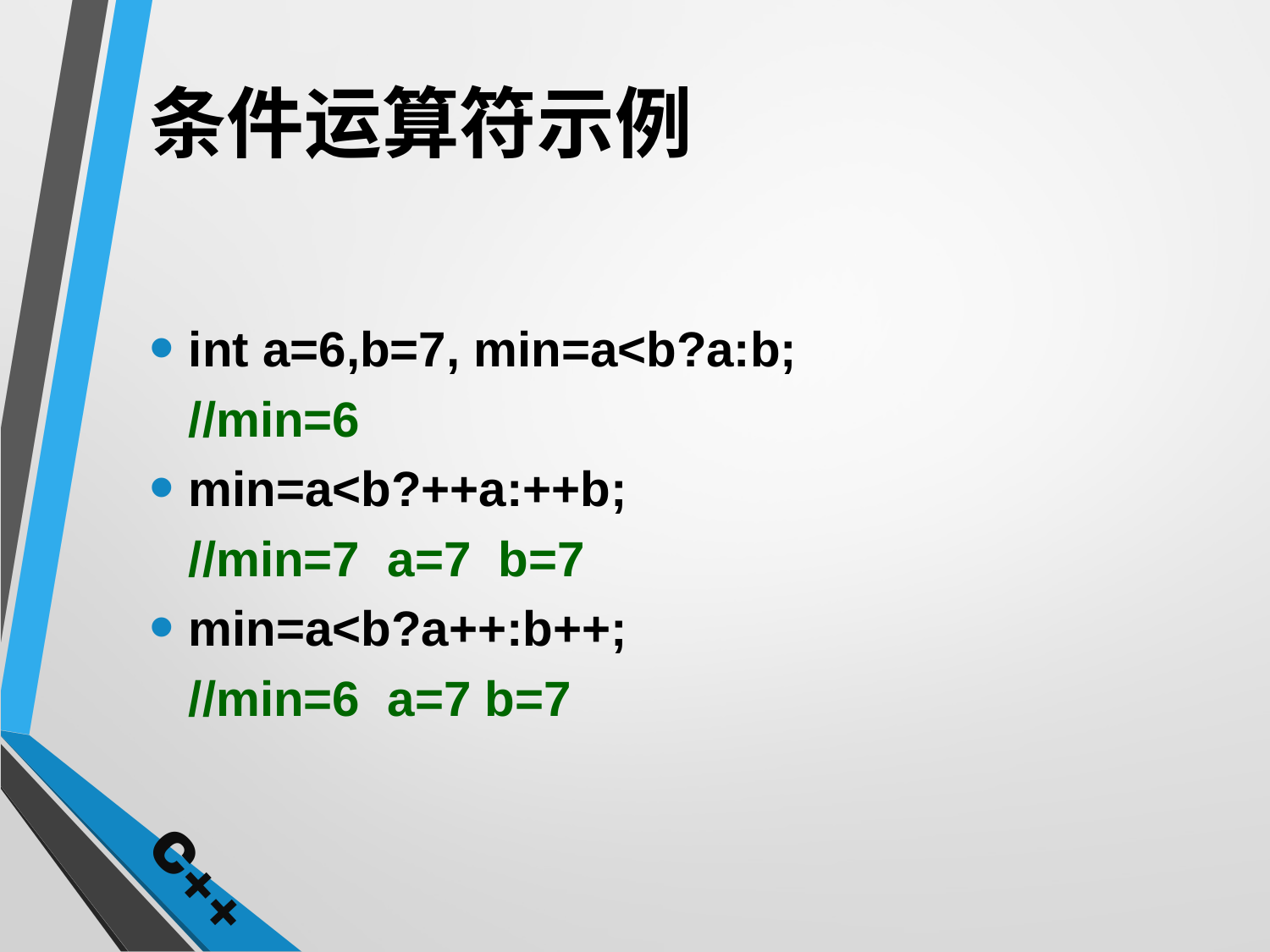

# 条件运算符示例
int a=6,b=7, min=a<b?a:b;
	//min=6
min=a<b?++a:++b;
	//min=7  a=7  b=7
min=a<b?a++:b++;
	//min=6  a=7 b=7